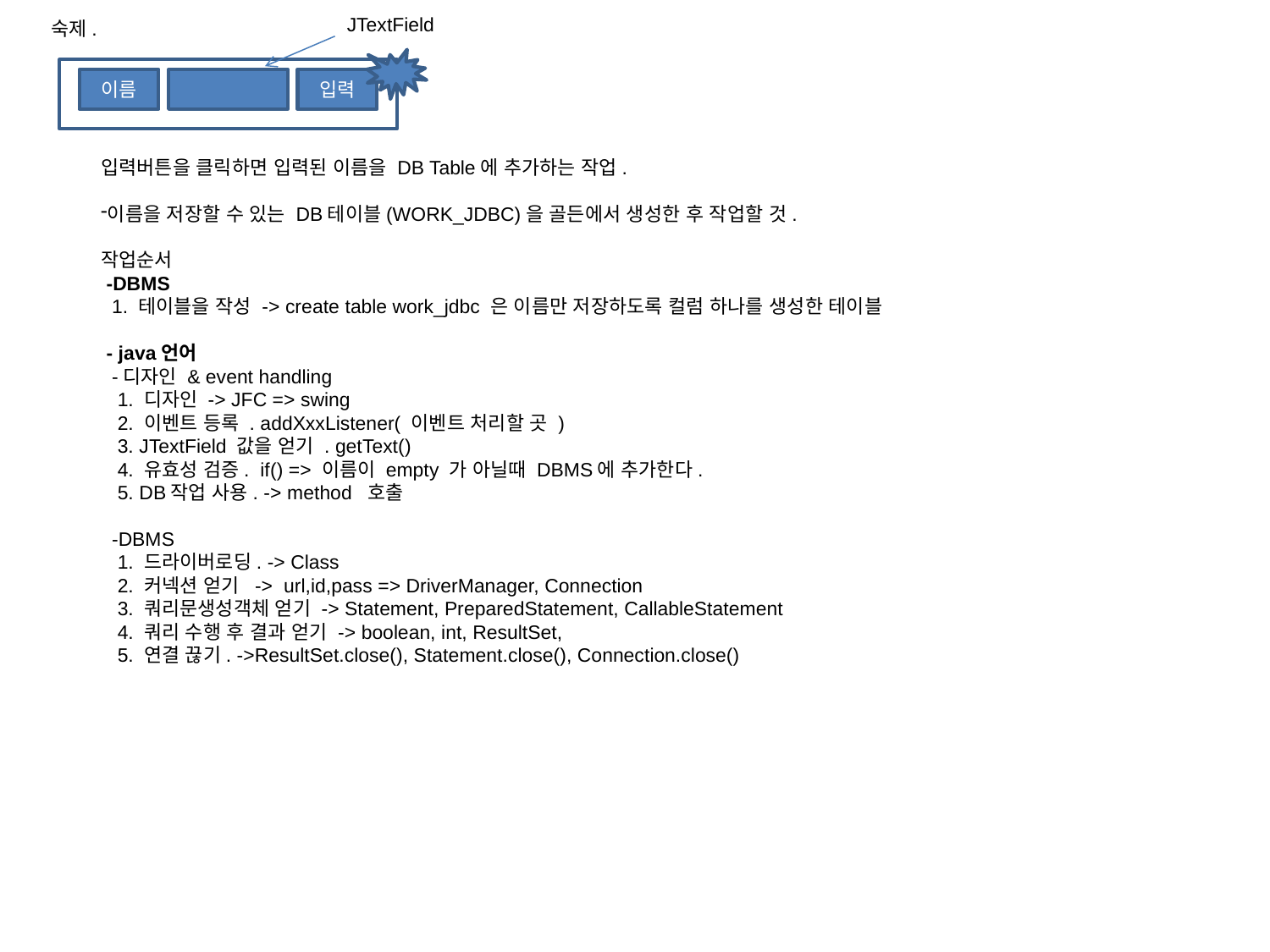

JTextField
숙제.

이름

입력
입력버튼을 클릭하면 입력된 이름을 DB Table에 추가하는 작업.

이름을 저장할 수 있는 DB테이블(WORK_JDBC)을 골든에서 생성한 후 작업할 것.

작업순서
 -DBMS
  1. 테이블을 작성 -> create table work_jdbc 은 이름만 저장하도록 컬럼 하나를 생성한 테이블

 - java언어
  -디자인 & event handling
   1. 디자인 -> JFC => swing
   2. 이벤트 등록 . addXxxListener( 이벤트 처리할 곳 )
   3. JTextField 값을 얻기 . getText()
   4. 유효성 검증.  if() => 이름이 empty 가 아닐때 DBMS에 추가한다.
   5. DB작업 사용. -> method  호출

  -DBMS
   1. 드라이버로딩. -> Class
   2. 커넥션 얻기  ->  url,id,pass => DriverManager, Connection
   3. 쿼리문생성객체 얻기 -> Statement, PreparedStatement, CallableStatement
   4. 쿼리 수행 후 결과 얻기 -> boolean, int, ResultSet,
   5. 연결 끊기. ->ResultSet.close(), Statement.close(), Connection.close()